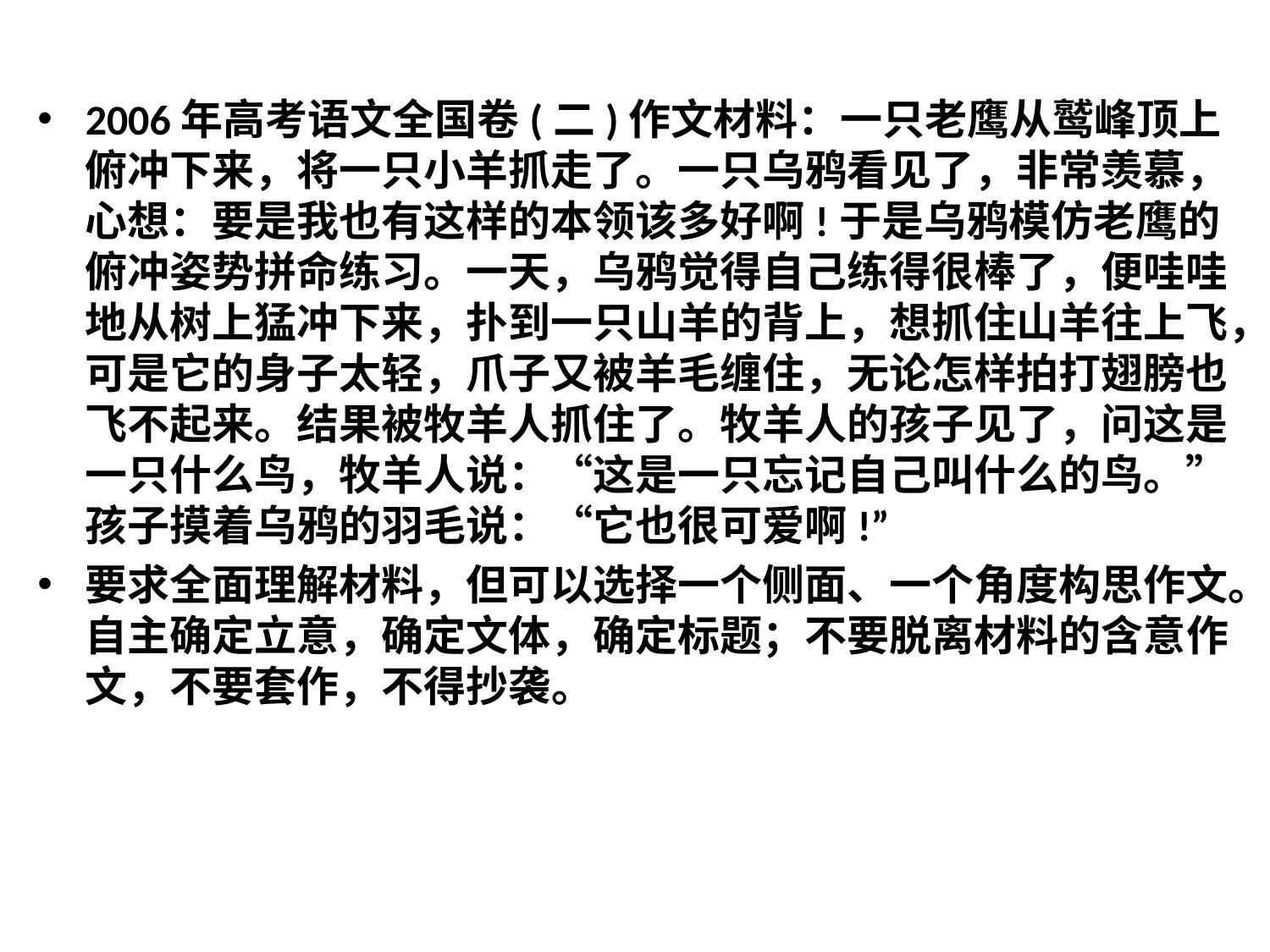

#
2006年高考语文全国卷(二)作文材料：一只老鹰从鹫峰顶上俯冲下来，将一只小羊抓走了。一只乌鸦看见了，非常羡慕，心想：要是我也有这样的本领该多好啊!于是乌鸦模仿老鹰的俯冲姿势拼命练习。一天，乌鸦觉得自己练得很棒了，便哇哇地从树上猛冲下来，扑到一只山羊的背上，想抓住山羊往上飞，可是它的身子太轻，爪子又被羊毛缠住，无论怎样拍打翅膀也飞不起来。结果被牧羊人抓住了。牧羊人的孩子见了，问这是一只什么鸟，牧羊人说：“这是一只忘记自己叫什么的鸟。”孩子摸着乌鸦的羽毛说：“它也很可爱啊!”
要求全面理解材料，但可以选择一个侧面、一个角度构思作文。自主确定立意，确定文体，确定标题；不要脱离材料的含意作文，不要套作，不得抄袭。